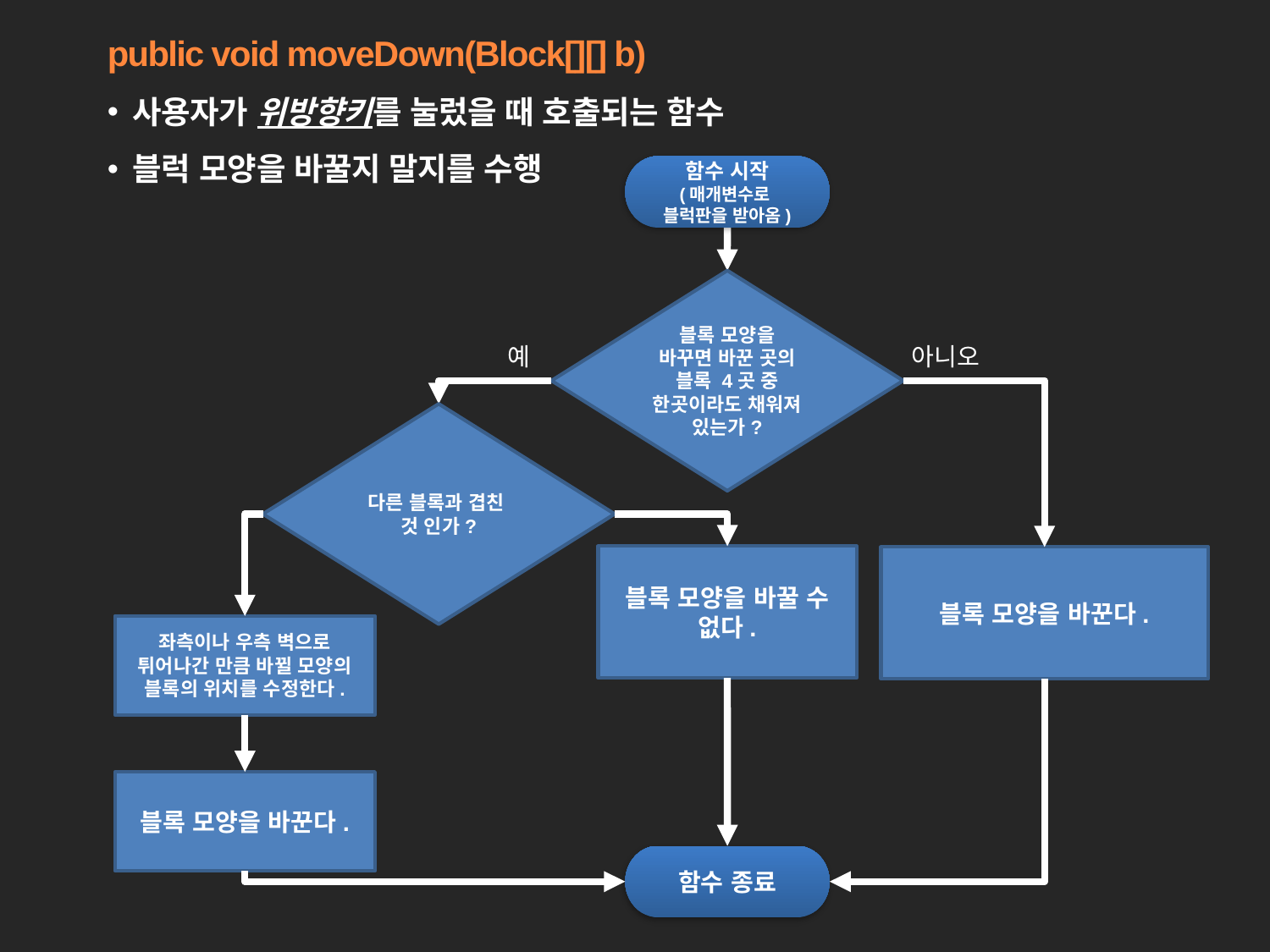

public void moveDown(Block[][] b)
사용자가 위방향키를 눌렀을 때 호출되는 함수
블럭 모양을 바꿀지 말지를 수행
함수 시작
(매개변수로
블럭판을 받아옴)
블록 모양을 바꾸면 바꾼 곳의 블록 4곳 중 한곳이라도 채워져 있는가?
예
아니오

다른 블록과 겹친  것 인가?
블록 모양을 바꿀 수 없다.
블록 모양을 바꾼다.
좌측이나 우측 벽으로 튀어나간 만큼 바뀔 모양의 블록의 위치를 수정한다.
블록 모양을 바꾼다.
함수 종료